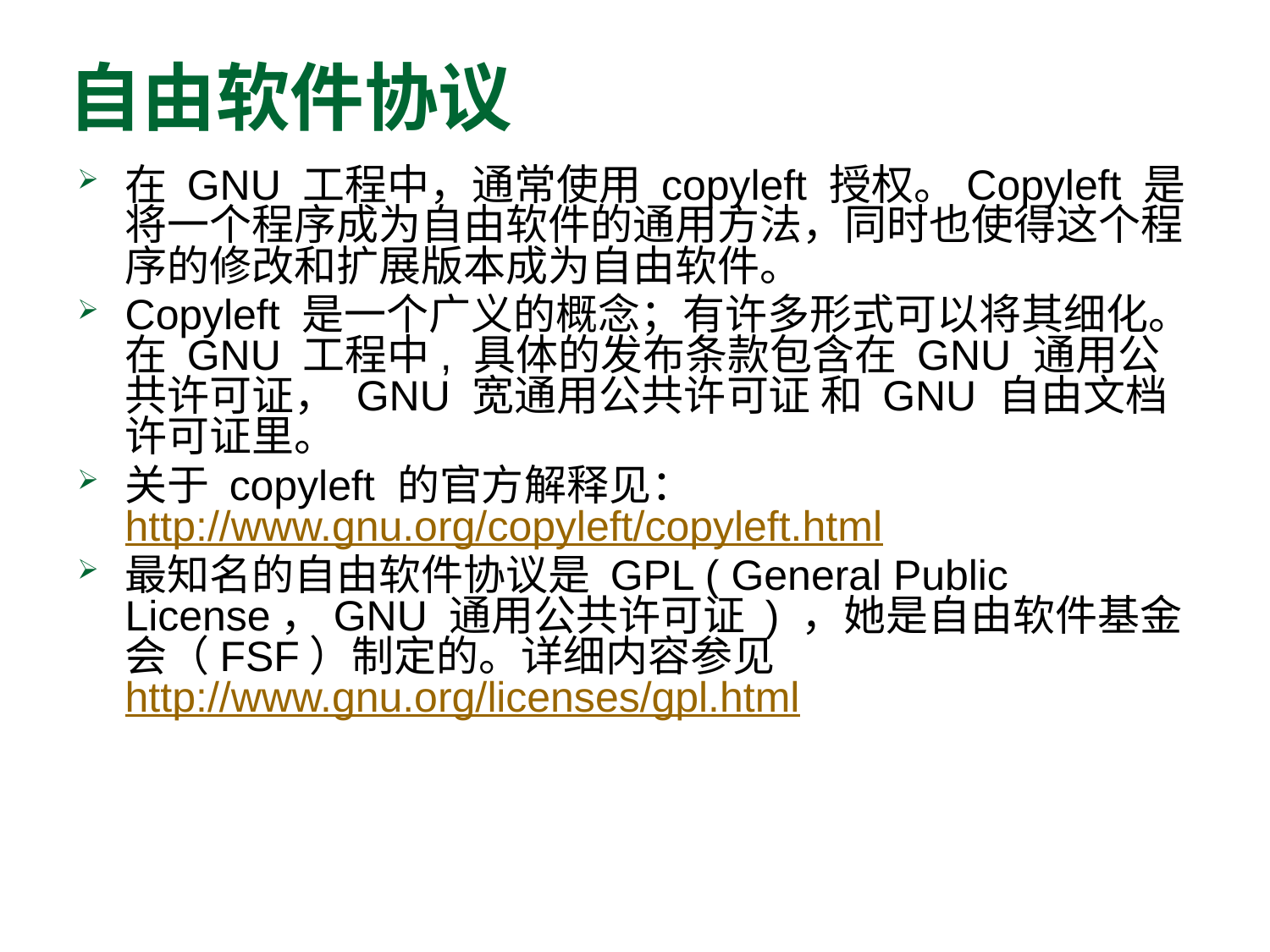

# 自由软件协议
在 GNU 工程中，通常使用 copyleft 授权。Copyleft 是将一个程序成为自由软件的通用方法，同时也使得这个程序的修改和扩展版本成为自由软件。
Copyleft 是一个广义的概念；有许多形式可以将其细化。在 GNU 工程中, 具体的发布条款包含在 GNU 通用公共许可证， GNU 宽通用公共许可证 和 GNU 自由文档许可证里。
关于 copyleft 的官方解释见：http://www.gnu.org/copyleft/copyleft.html
最知名的自由软件协议是 GPL ( General Public License，GNU 通用公共许可证 ) ，她是自由软件基金会（FSF）制定的。详细内容参见 http://www.gnu.org/licenses/gpl.html